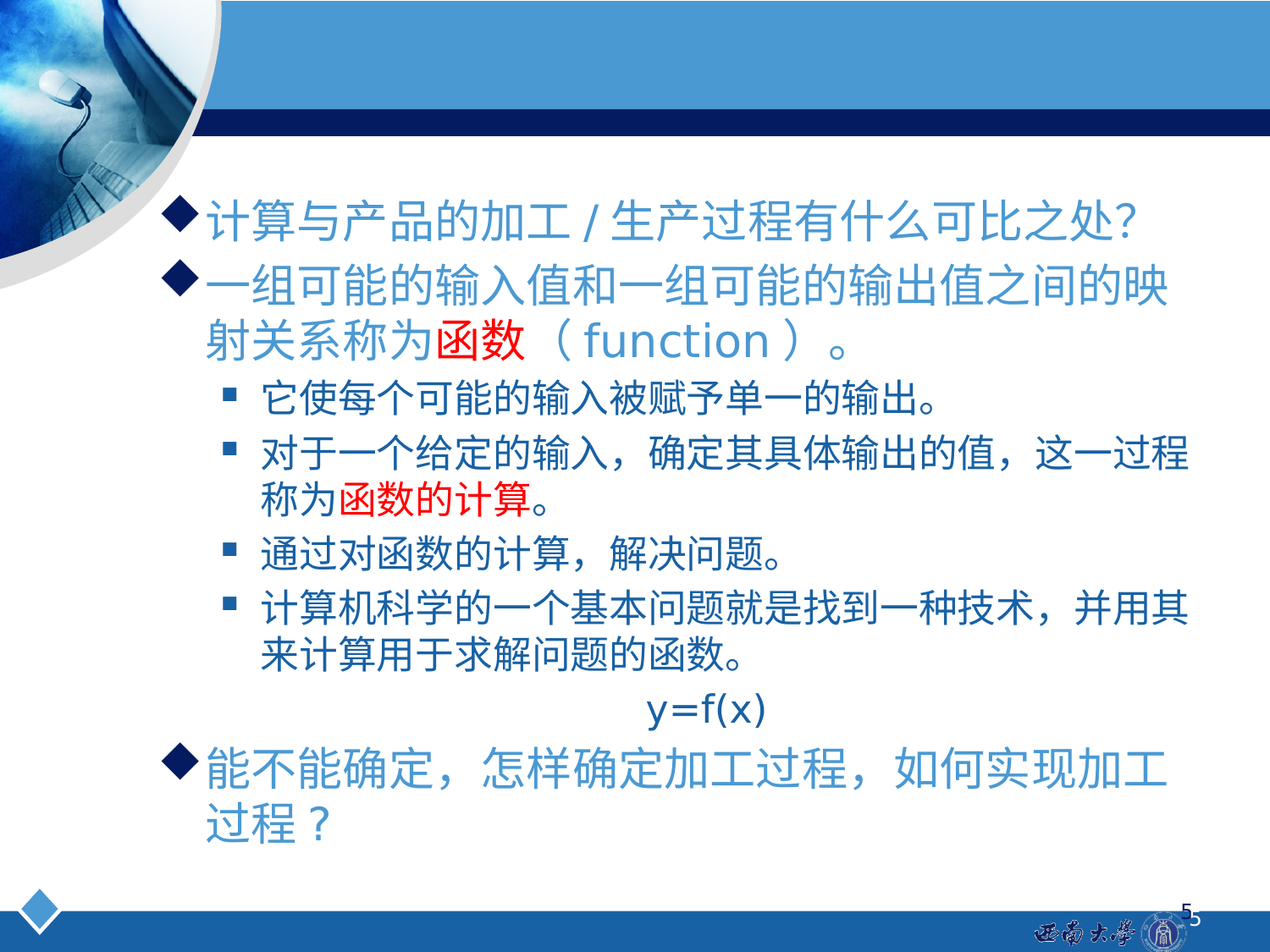

#
计算与产品的加工/生产过程有什么可比之处？
一组可能的输入值和一组可能的输出值之间的映射关系称为函数（function）。
它使每个可能的输入被赋予单一的输出。
对于一个给定的输入，确定其具体输出的值，这一过程称为函数的计算。
通过对函数的计算，解决问题。
计算机科学的一个基本问题就是找到一种技术，并用其来计算用于求解问题的函数。
y=f(x)
能不能确定，怎样确定加工过程，如何实现加工过程?

5
5